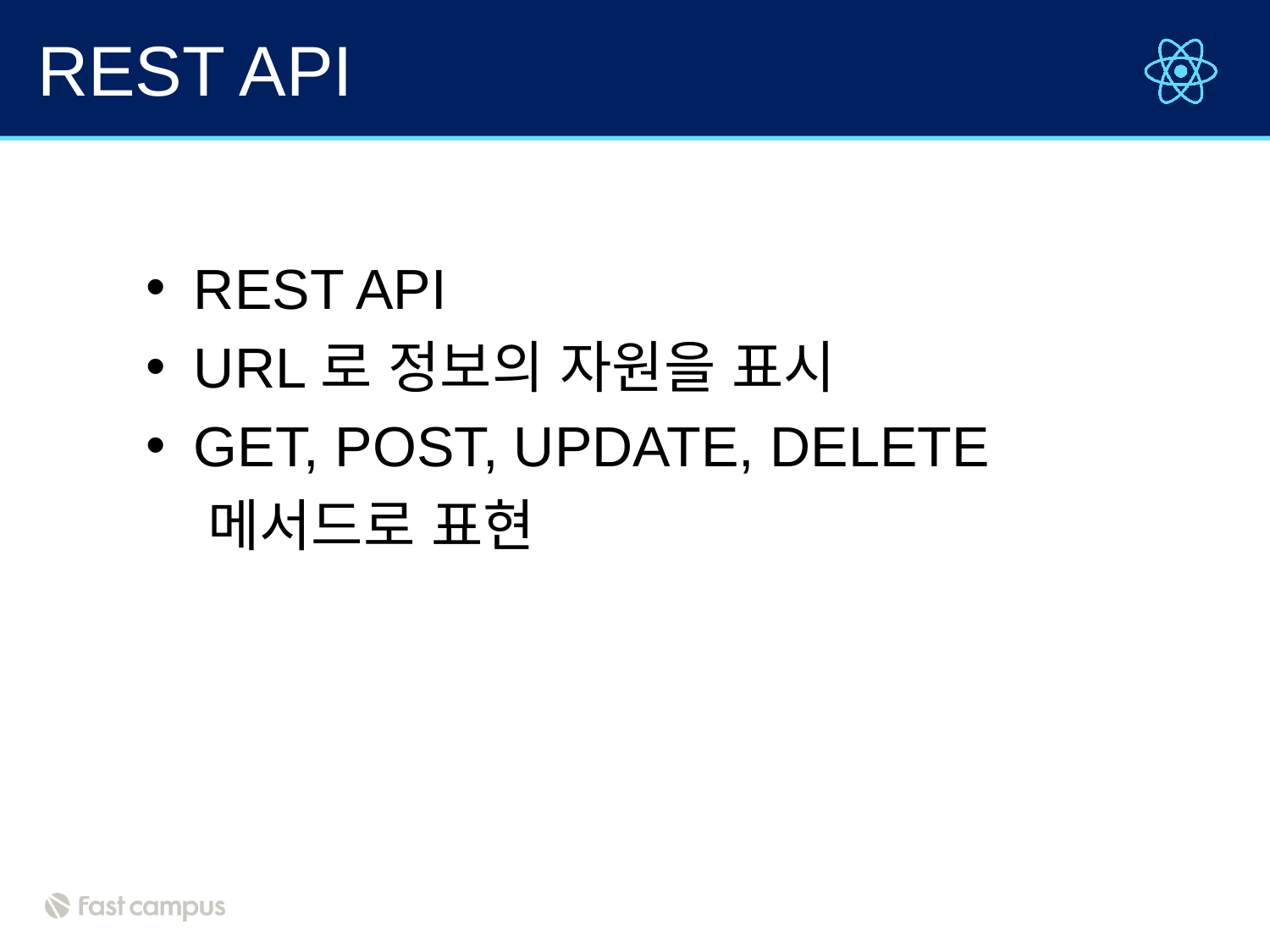

# REST API
REST API
URL로 정보의 자원을 표시
GET, POST, UPDATE, DELETE
   메서드로 표현